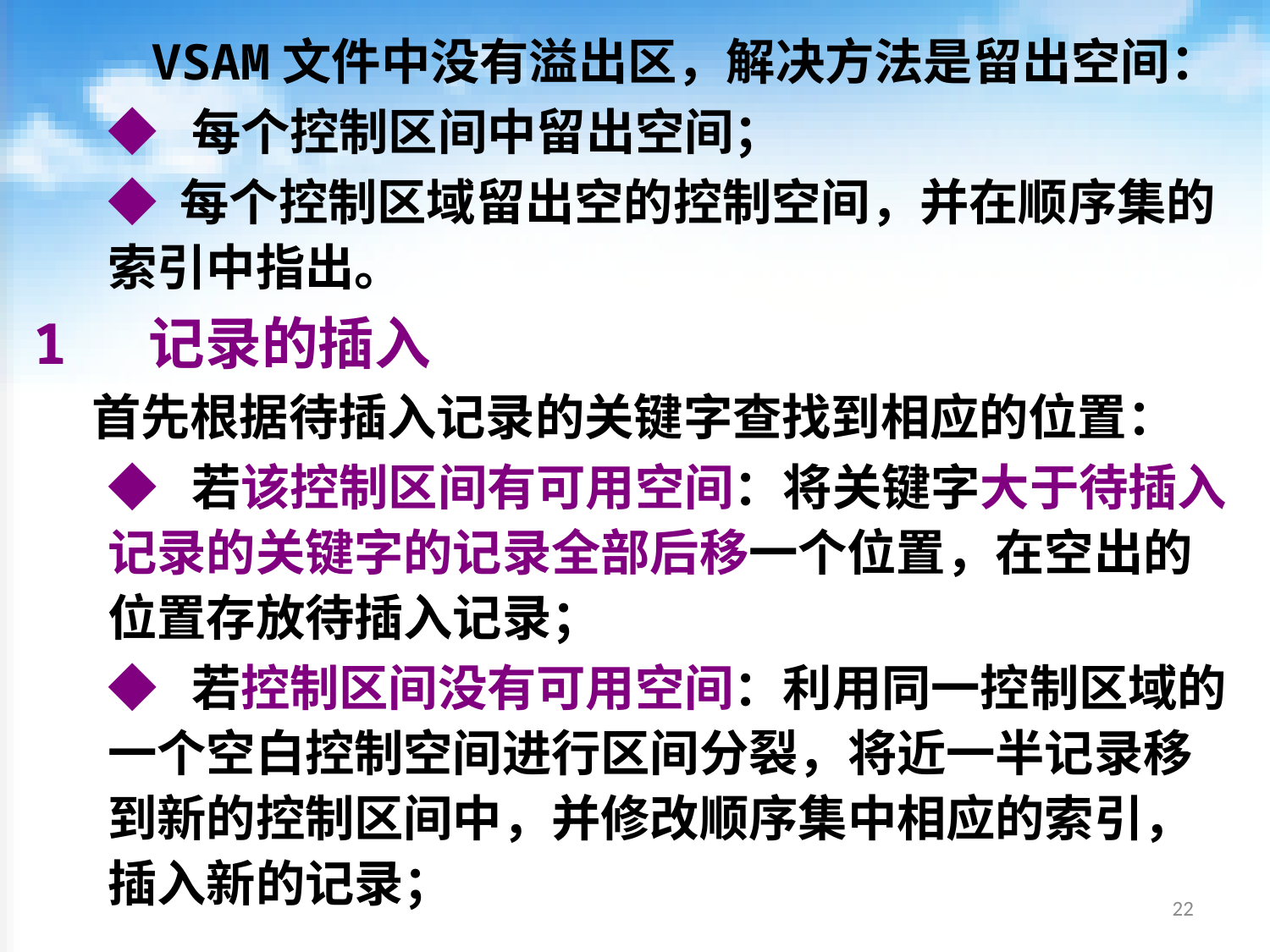

VSAM文件中没有溢出区，解决方法是留出空间：
◆  每个控制区间中留出空间；
◆ 每个控制区域留出空的控制空间，并在顺序集的索引中指出。
1  记录的插入
       首先根据待插入记录的关键字查找到相应的位置：
◆  若该控制区间有可用空间：将关键字大于待插入记录的关键字的记录全部后移一个位置，在空出的位置存放待插入记录；
◆  若控制区间没有可用空间：利用同一控制区域的一个空白控制空间进行区间分裂，将近一半记录移到新的控制区间中，并修改顺序集中相应的索引，插入新的记录；
22